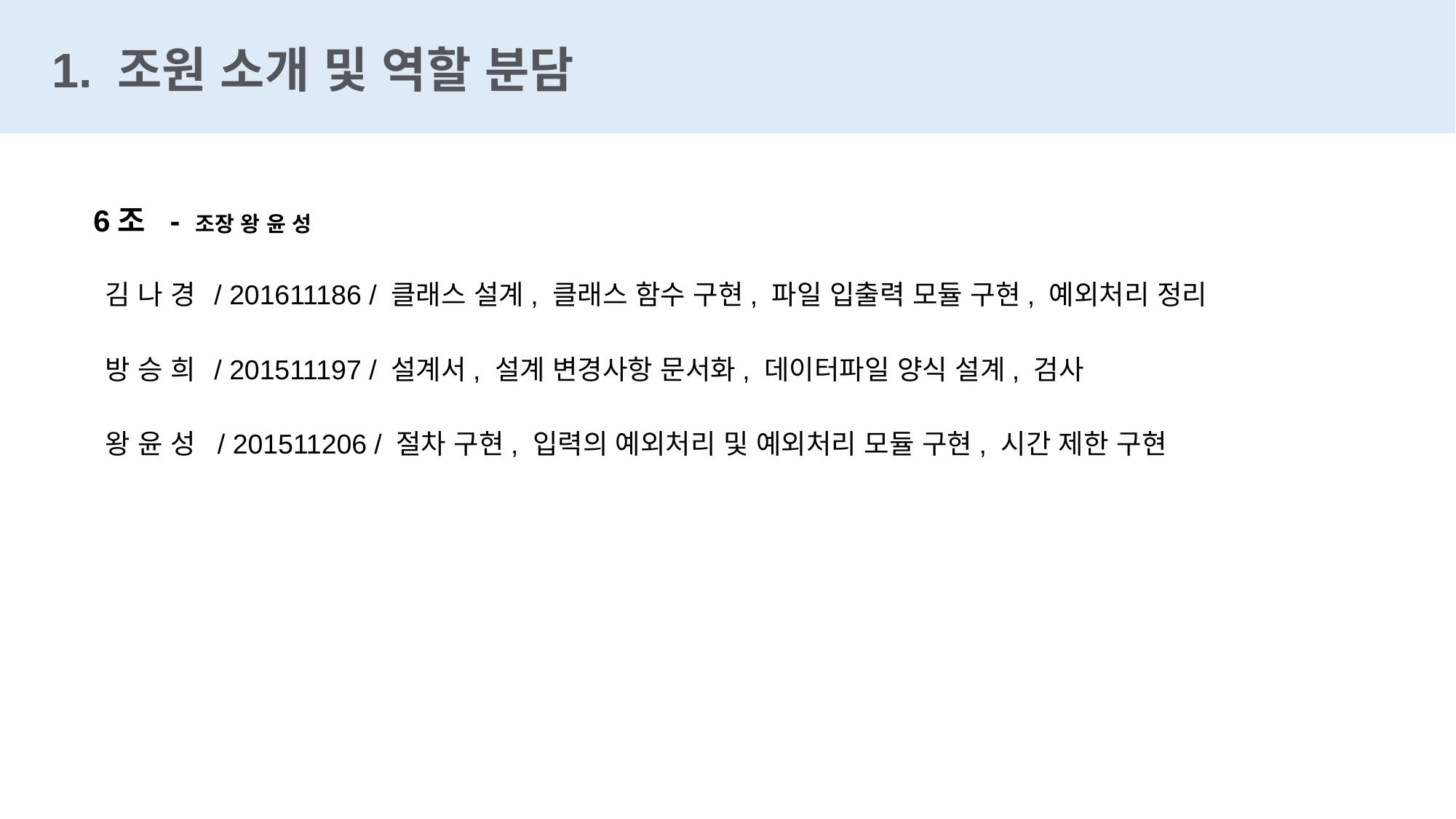

1. 조원 소개 및 역할 분담
6조  - 조장 왕 윤 성
김 나 경	/ 201611186 / 클래스 설계, 클래스 함수 구현, 파일 입출력 모듈 구현, 예외처리 정리
방 승 희	/ 201511197 / 설계서, 설계 변경사항 문서화, 데이터파일 양식 설계, 검사
왕 윤 성  / 201511206 / 절차 구현, 입력의 예외처리 및 예외처리 모듈 구현, 시간 제한 구현